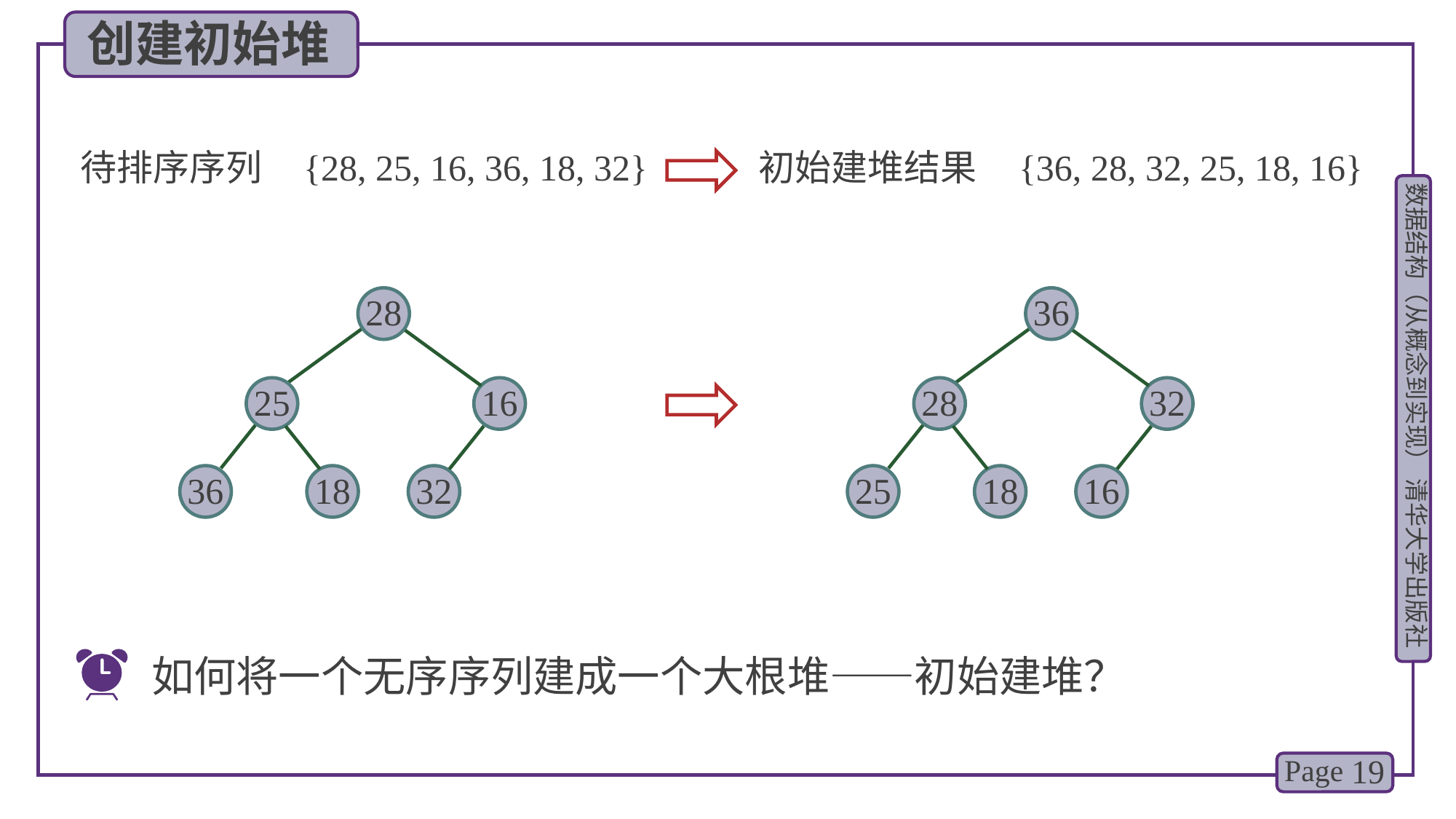

创建初始堆

待排序序列    {28, 25, 16, 36, 18, 32}
初始建堆结果    {36, 28, 32, 25, 18, 16}

28

25
16

36
18
32
36

28
32

25
18
16

如何将一个无序序列建成一个大根堆——初始建堆？